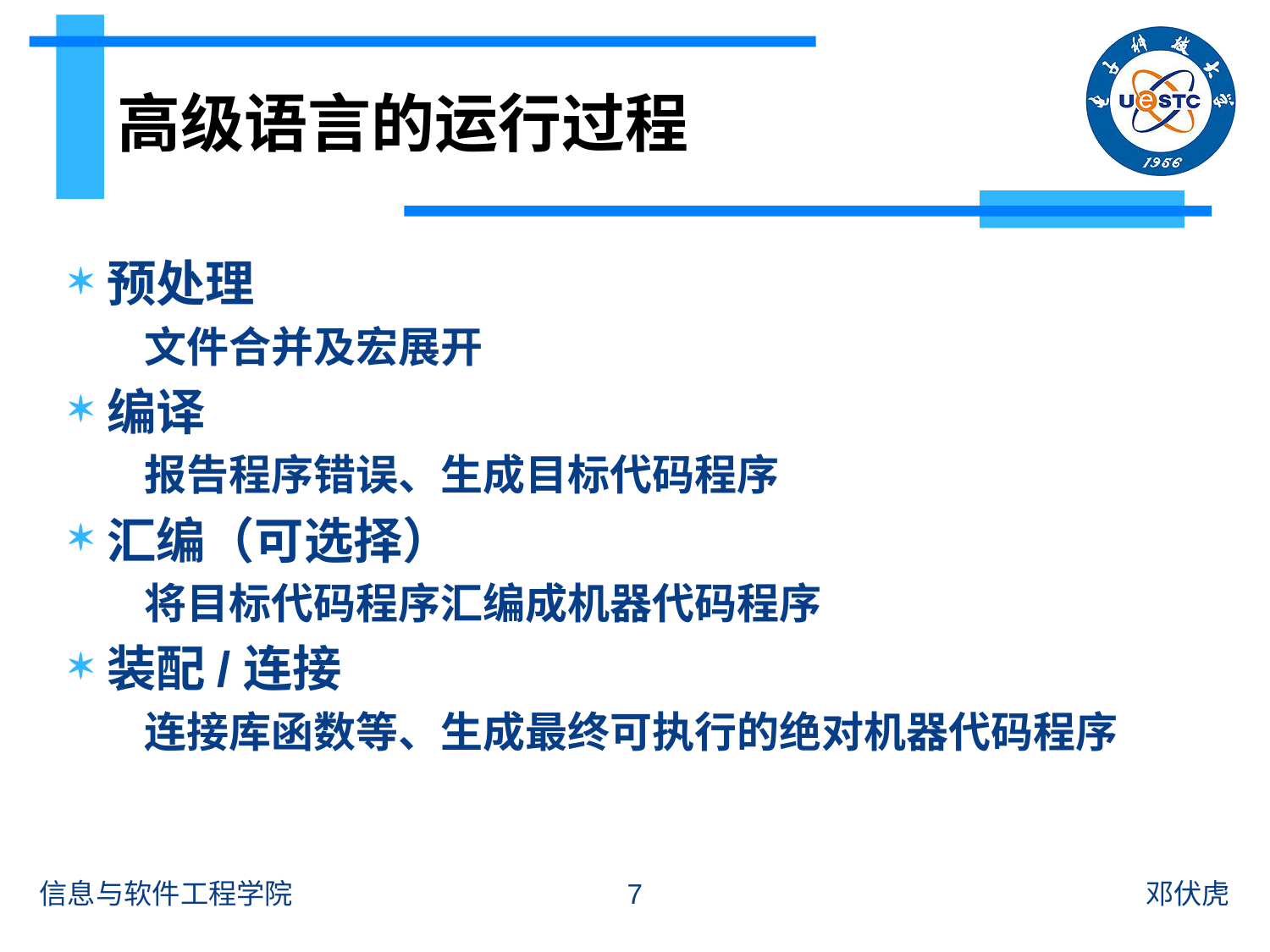

# 高级语言的运行过程
预处理
文件合并及宏展开
编译
报告程序错误、生成目标代码程序
汇编（可选择）
将目标代码程序汇编成机器代码程序
装配/连接
连接库函数等、生成最终可执行的绝对机器代码程序
7
信息与软件工程学院
邓伏虎